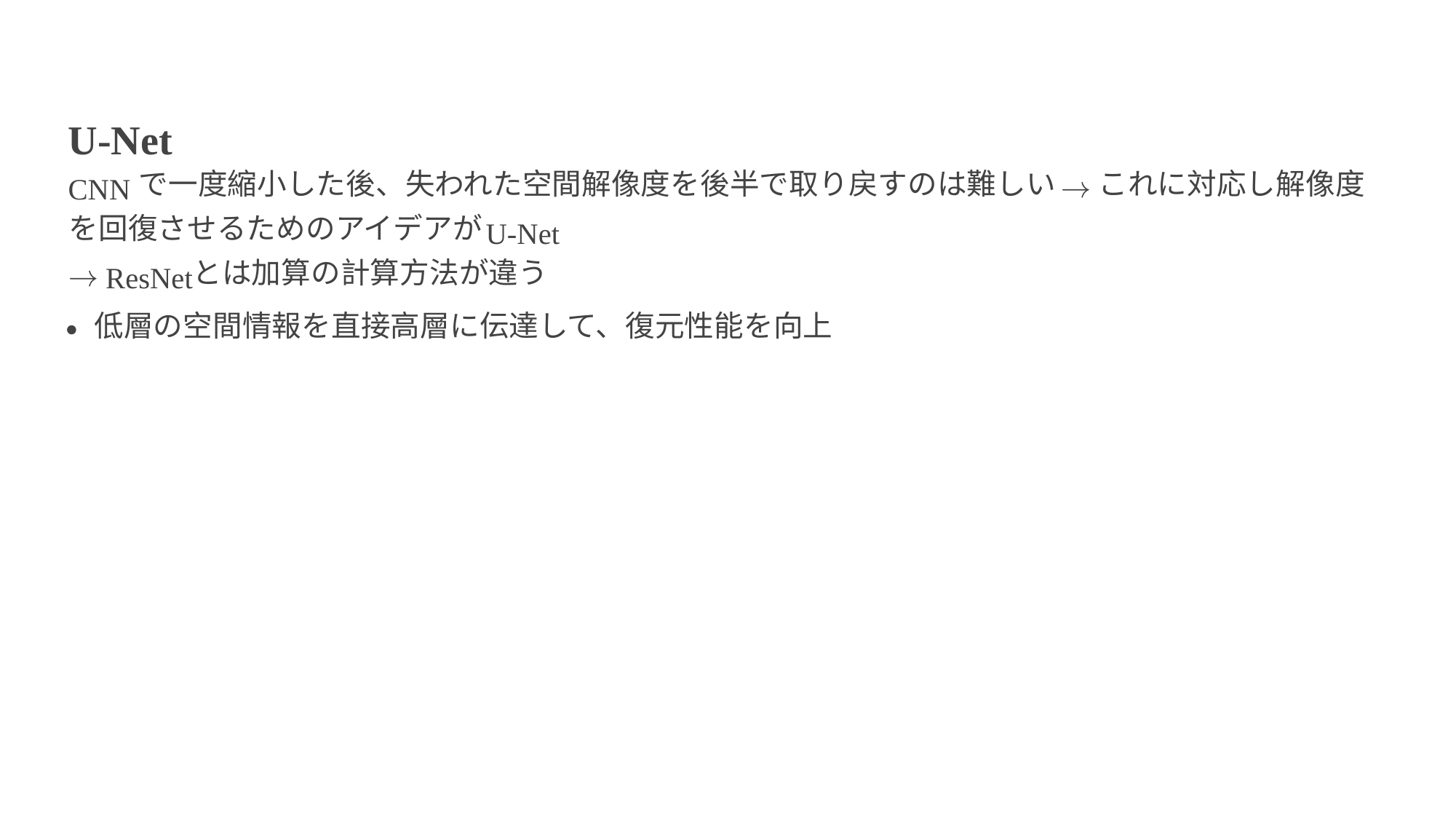

U-Net
で⼀度縮⼩した後、失われた空間解像度を後半で取り戻すのは難しい
これに対応し解像度
CNN

を回復させるためのアイデアが
 U-Net
とは加算の計算⽅法が違う
 ResNet

低層の空間情報を直接⾼層に伝達して、復元性能を向上